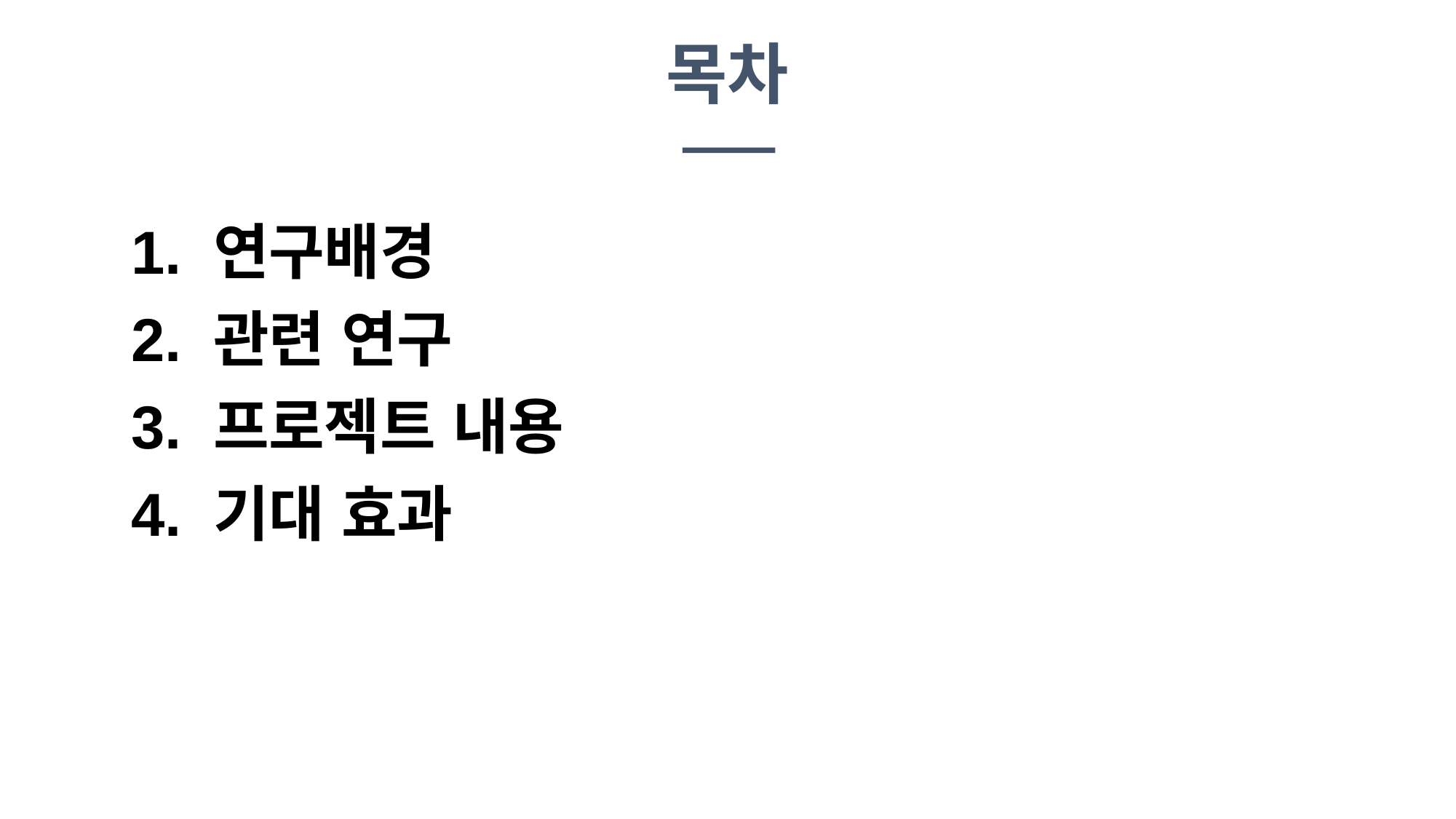

목차

1. 연구배경
2. 관련 연구
3. 프로젝트 내용
4. 기대 효과